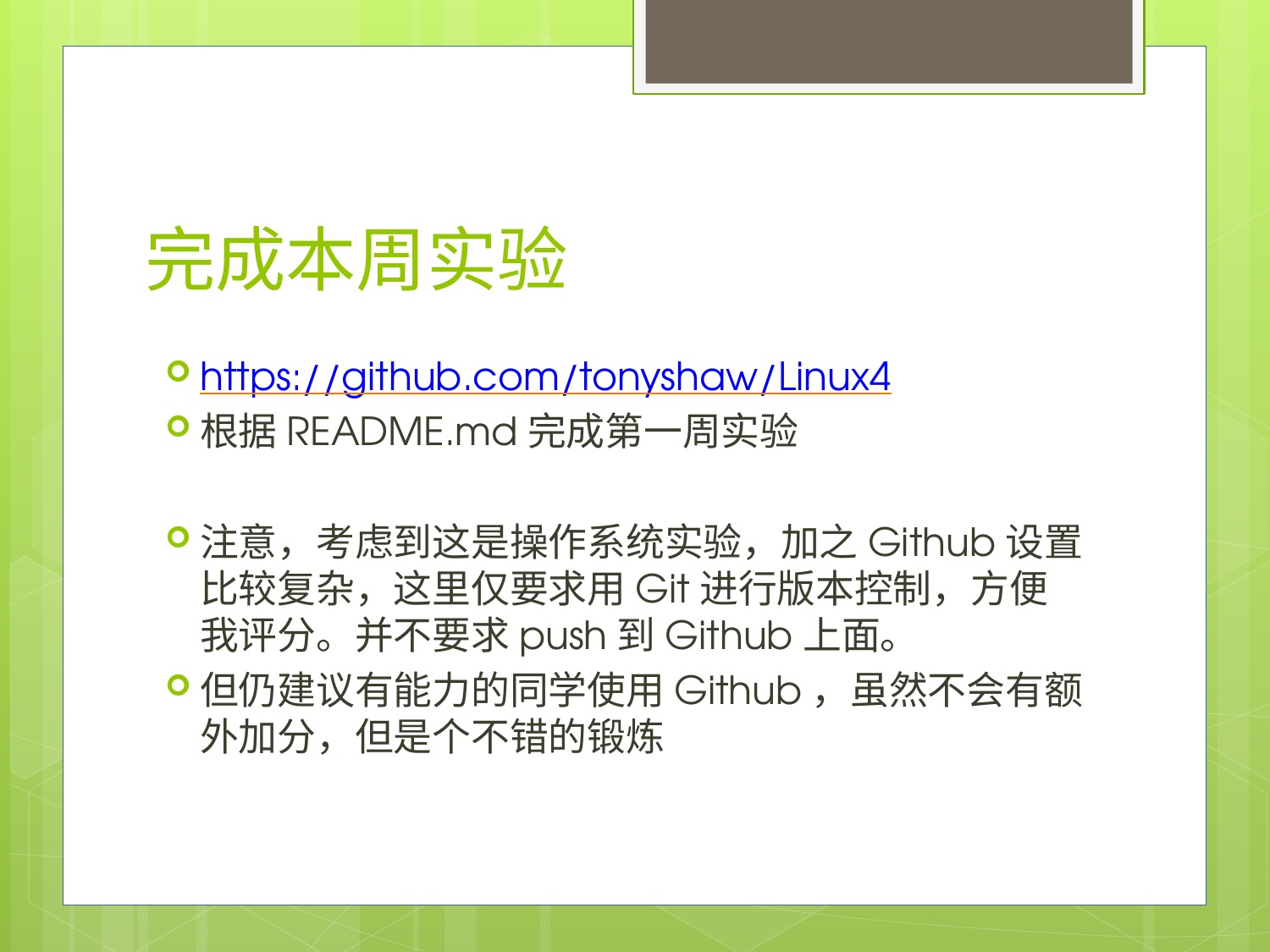

# 完成本周实验
https://github.com/tonyshaw/Linux4
根据README.md完成第一周实验

注意，考虑到这是操作系统实验，加之Github设置比较复杂，这里仅要求用Git进行版本控制，方便我评分。并不要求push到Github上面。
但仍建议有能力的同学使用Github，虽然不会有额外加分，但是个不错的锻炼